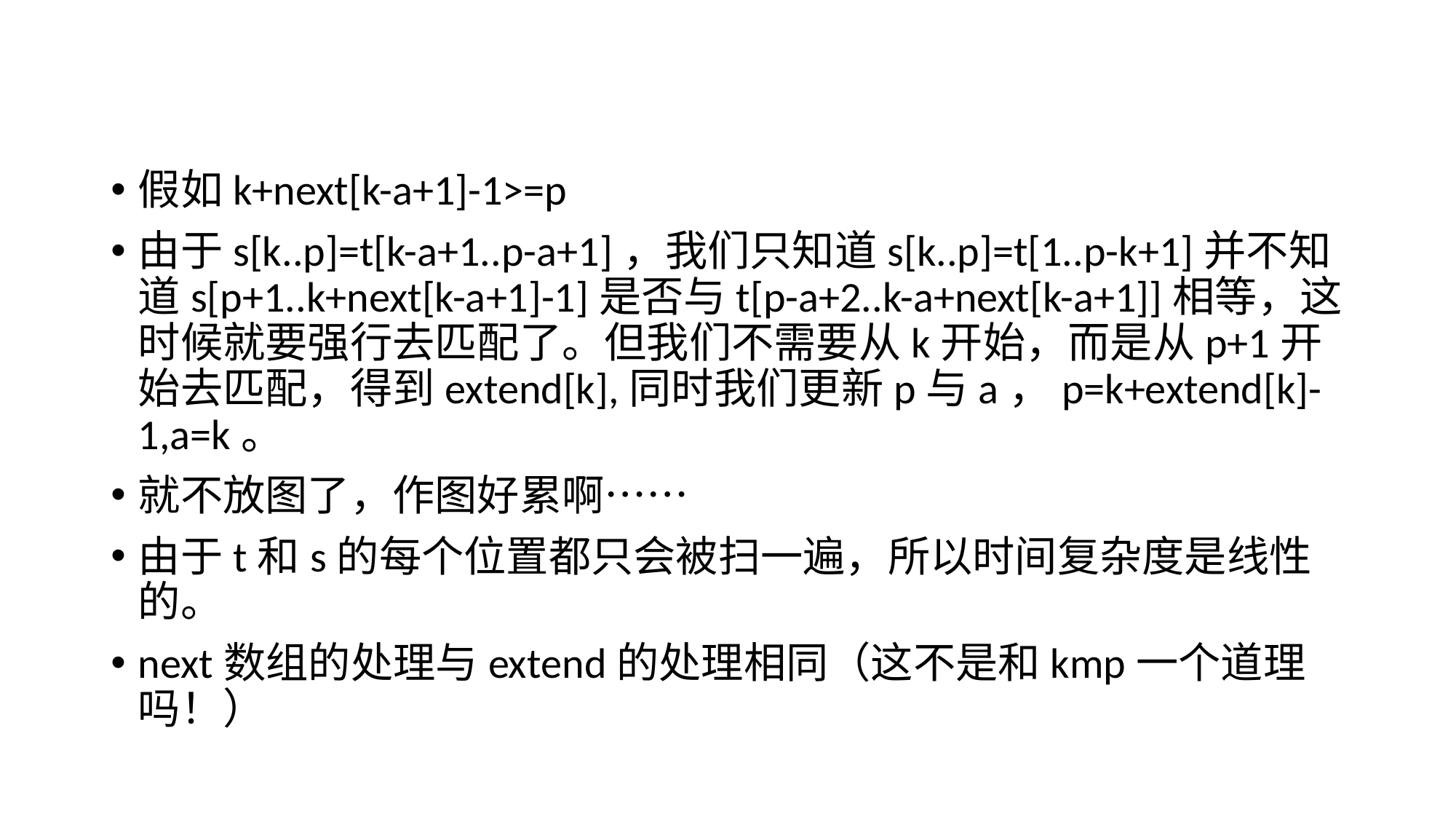

#
假如k+next[k-a+1]-1>=p
由于s[k..p]=t[k-a+1..p-a+1]，我们只知道s[k..p]=t[1..p-k+1]并不知道s[p+1..k+next[k-a+1]-1]是否与t[p-a+2..k-a+next[k-a+1]]相等，这时候就要强行去匹配了。但我们不需要从k开始，而是从p+1开始去匹配，得到extend[k],同时我们更新p与a，p=k+extend[k]-1,a=k。
就不放图了，作图好累啊……
由于t和s的每个位置都只会被扫一遍，所以时间复杂度是线性的。
next数组的处理与extend的处理相同（这不是和kmp一个道理吗！）